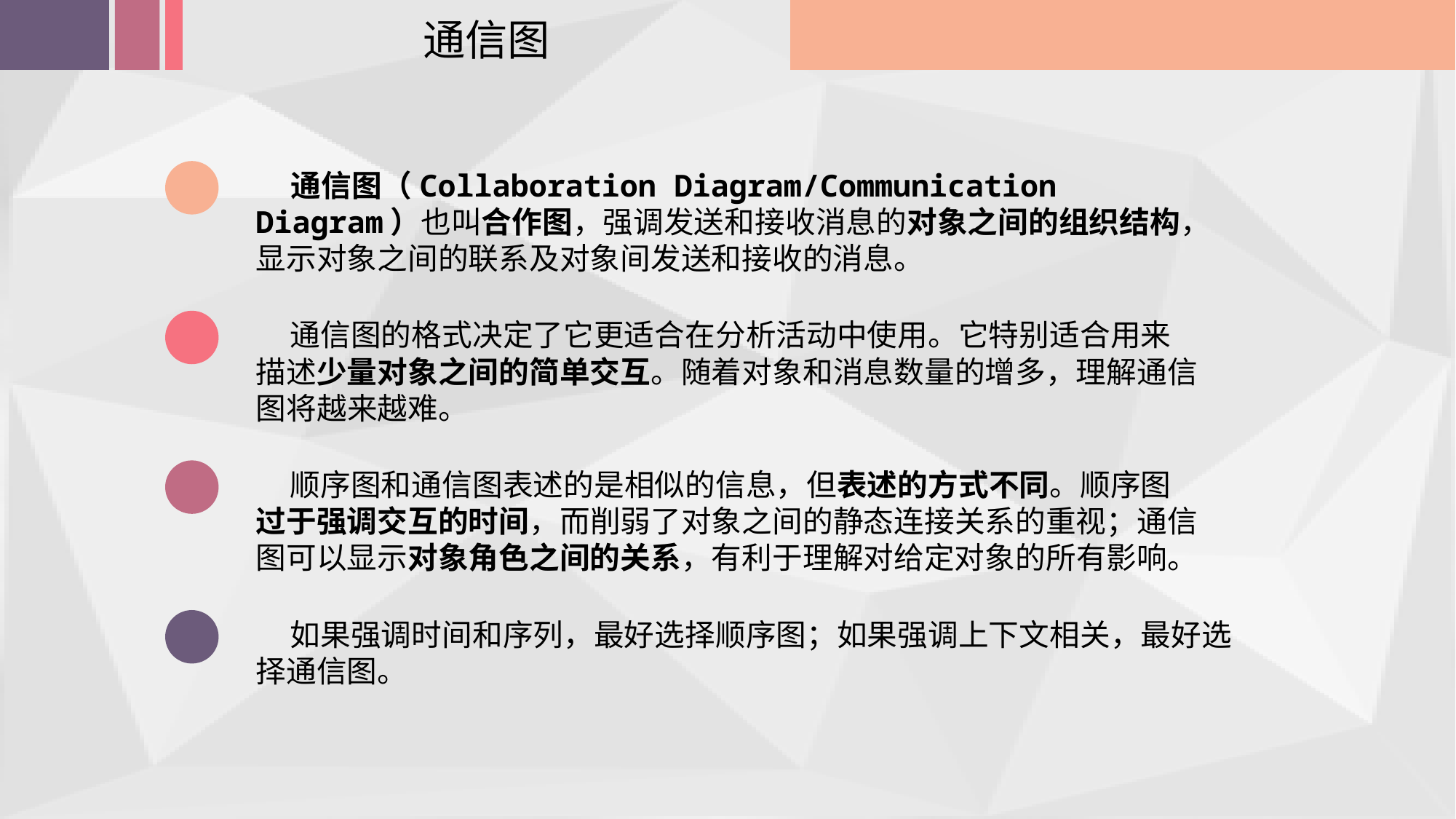

通信图

    通信图（Collaboration Diagram/Communication Diagram）也叫合作图，强调发送和接收消息的对象之间的组织结构，显示对象之间的联系及对象间发送和接收的消息。

    通信图的格式决定了它更适合在分析活动中使用。它特别适合用来描述少量对象之间的简单交互。随着对象和消息数量的增多，理解通信图将越来越难。

    顺序图和通信图表述的是相似的信息，但表述的方式不同。顺序图过于强调交互的时间，而削弱了对象之间的静态连接关系的重视；通信图可以显示对象角色之间的关系，有利于理解对给定对象的所有影响。

    如果强调时间和序列，最好选择顺序图；如果强调上下文相关，最好选择通信图。